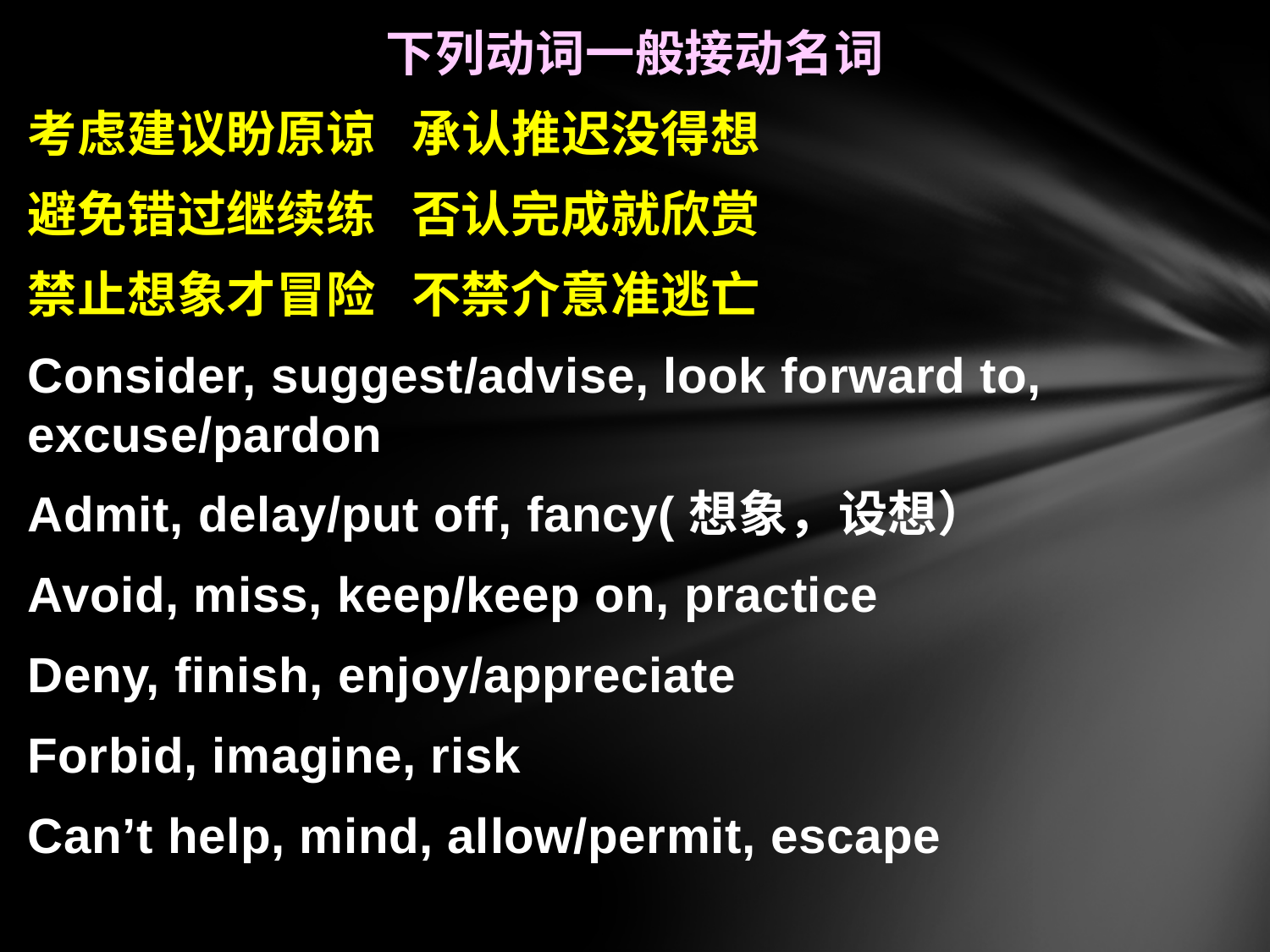

下列动词一般接动名词
考虑建议盼原谅   承认推迟没得想
避免错过继续练   否认完成就欣赏
禁止想象才冒险   不禁介意准逃亡
Consider, suggest/advise, look forward to, excuse/pardon
Admit, delay/put off, fancy(想象，设想）
Avoid, miss, keep/keep on, practice
Deny, finish, enjoy/appreciate
Forbid, imagine, risk
Can’t help, mind, allow/permit, escape